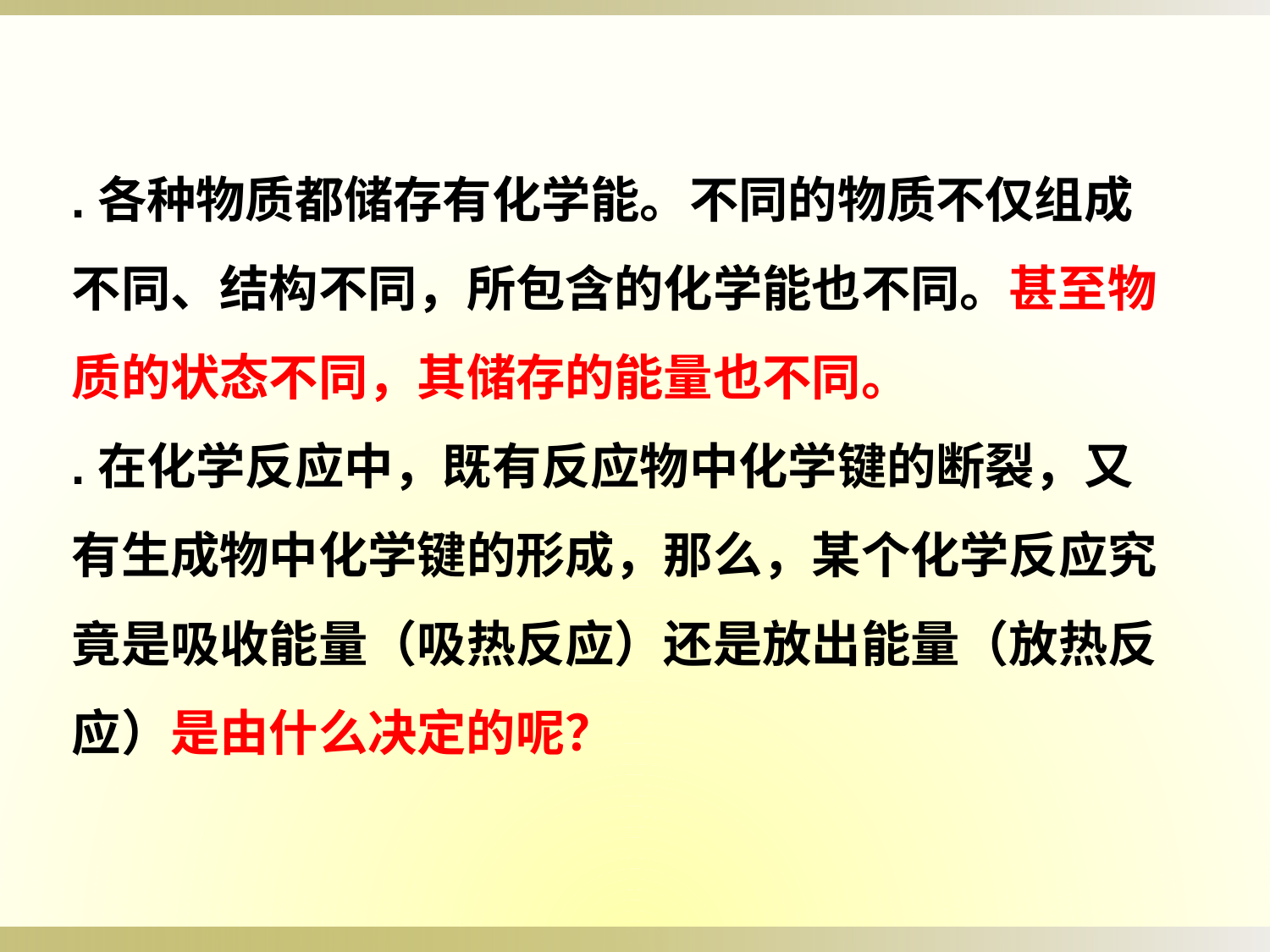

.各种物质都储存有化学能。不同的物质不仅组成不同、结构不同，所包含的化学能也不同。甚至物质的状态不同，其储存的能量也不同。
.在化学反应中，既有反应物中化学键的断裂，又有生成物中化学键的形成，那么，某个化学反应究竟是吸收能量（吸热反应）还是放出能量（放热反应）是由什么决定的呢？